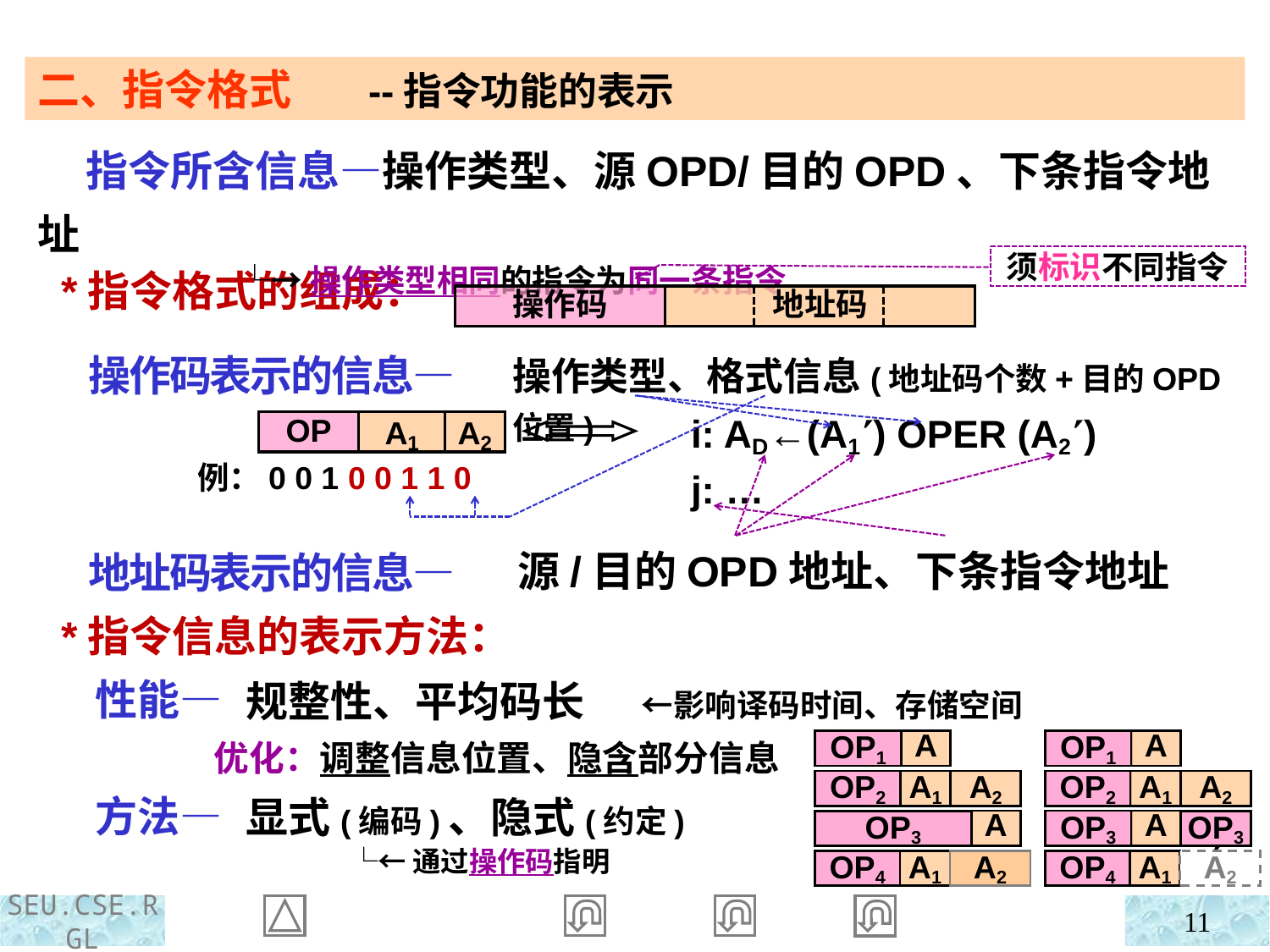

二、指令格式       --指令功能的表示
    指令所含信息—操作类型、源OPD/目的OPD、下条指令地址
                            └→操作类型相同的指令为同一条指令
  *指令格式的组成：
     操作码表示的信息—

     地址码表示的信息—
须标识不同指令
操作码
地址码
操作类型、格式信息(地址码个数+目的OPD位置)
i: AD←(A1′) OPER (A2′)
j: …
OP
A1
A2

例：0 0 1 0 0 1 1 0
源/目的OPD地址、下条指令地址
  *指令信息的表示方法：
     性能—

     方法—
    规整性、平均码长      ←影响译码时间、存储空间
 优化：调整信息位置、隐含部分信息
    显式(编码)、隐式(约定)
                        └←通过操作码指明
OP1
A
OP2
A1
A2
OP3
A
OP4
A1
A2
OP1
A
OP2
A1
A2
OP3
A
OP3′
OP4
A1
A2

11